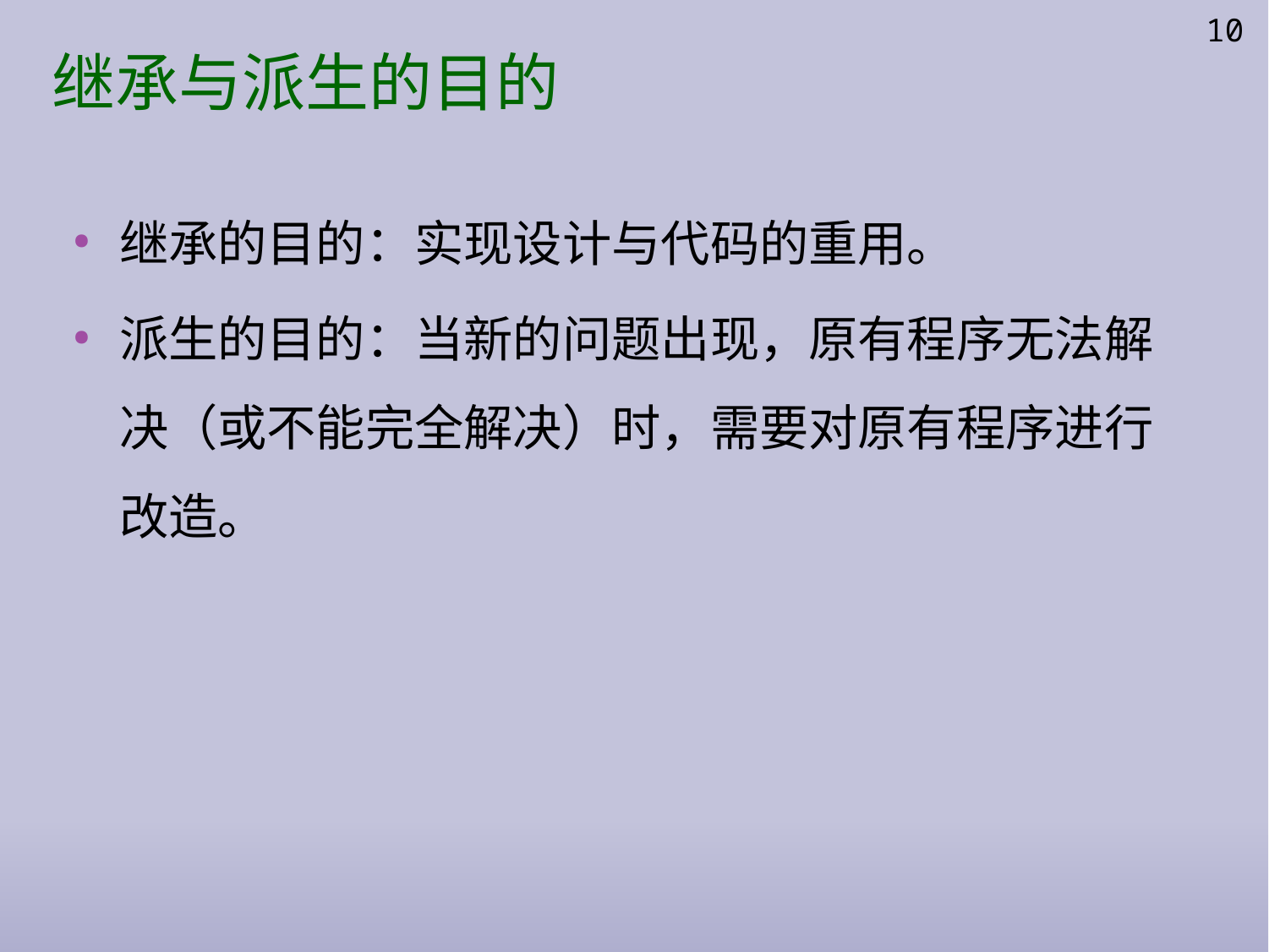

# 继承与派生的目的
10
继承的目的：实现设计与代码的重用。
派生的目的：当新的问题出现，原有程序无法解决（或不能完全解决）时，需要对原有程序进行改造。